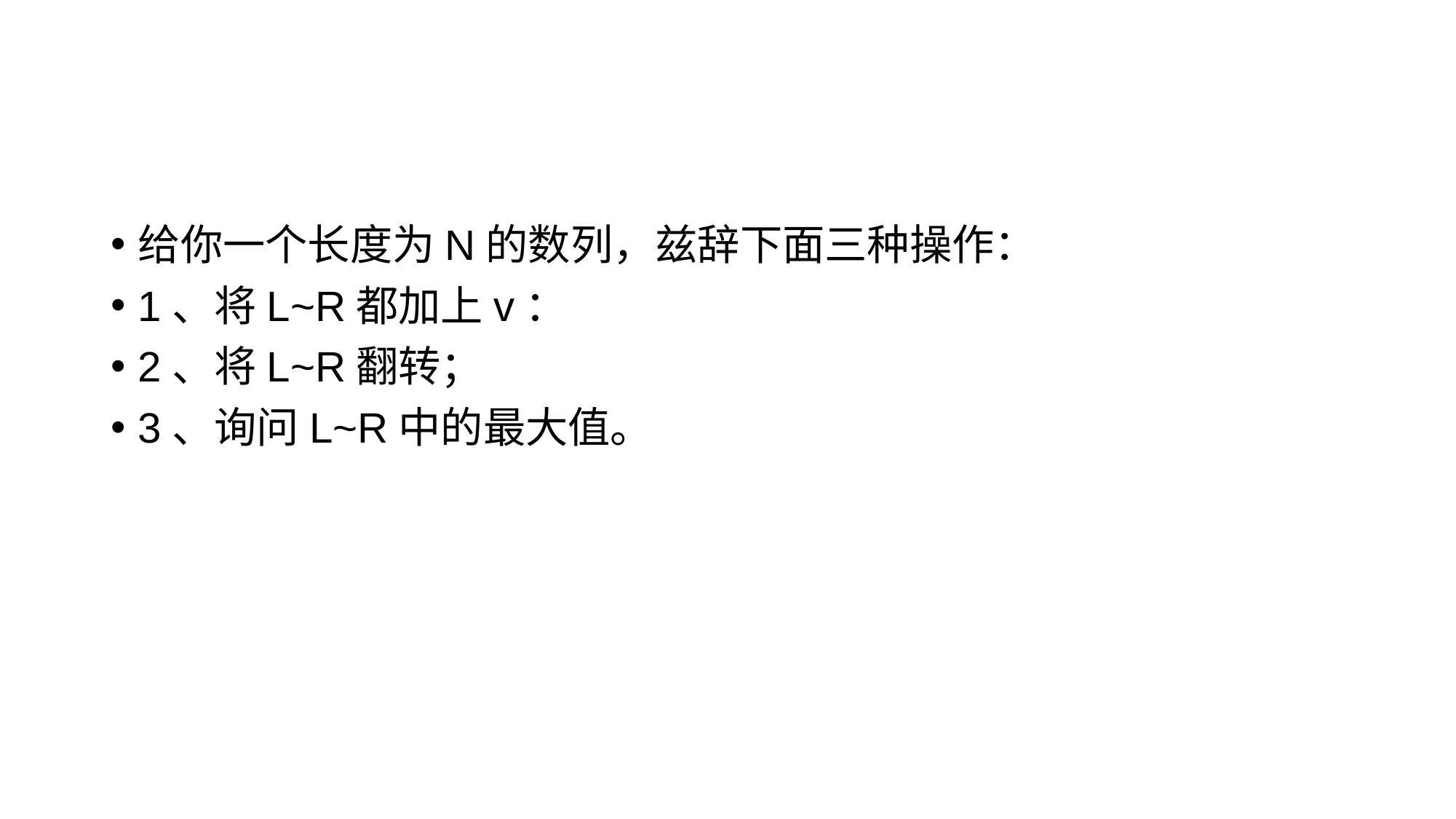

#
给你一个长度为N的数列，兹辞下面三种操作：
1、将L~R都加上v：
2、将L~R翻转；
3、询问L~R中的最大值。